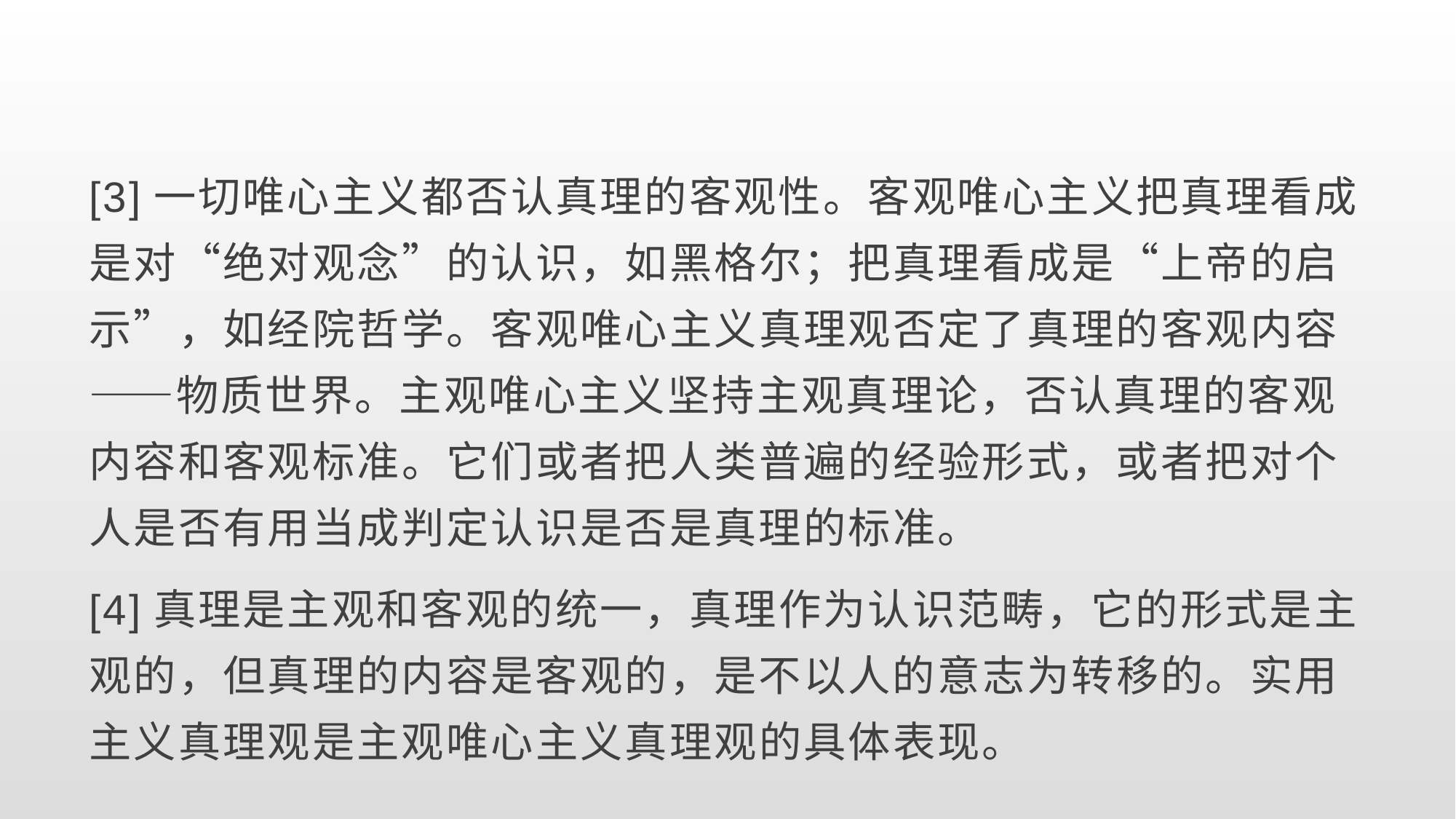

#
[3]一切唯心主义都否认真理的客观性。客观唯心主义把真理看成是对“绝对观念”的认识，如黑格尔；把真理看成是“上帝的启示”，如经院哲学。客观唯心主义真理观否定了真理的客观内容——物质世界。主观唯心主义坚持主观真理论，否认真理的客观内容和客观标准。它们或者把人类普遍的经验形式，或者把对个人是否有用当成判定认识是否是真理的标准。
[4]真理是主观和客观的统一，真理作为认识范畴，它的形式是主观的，但真理的内容是客观的，是不以人的意志为转移的。实用主义真理观是主观唯心主义真理观的具体表现。